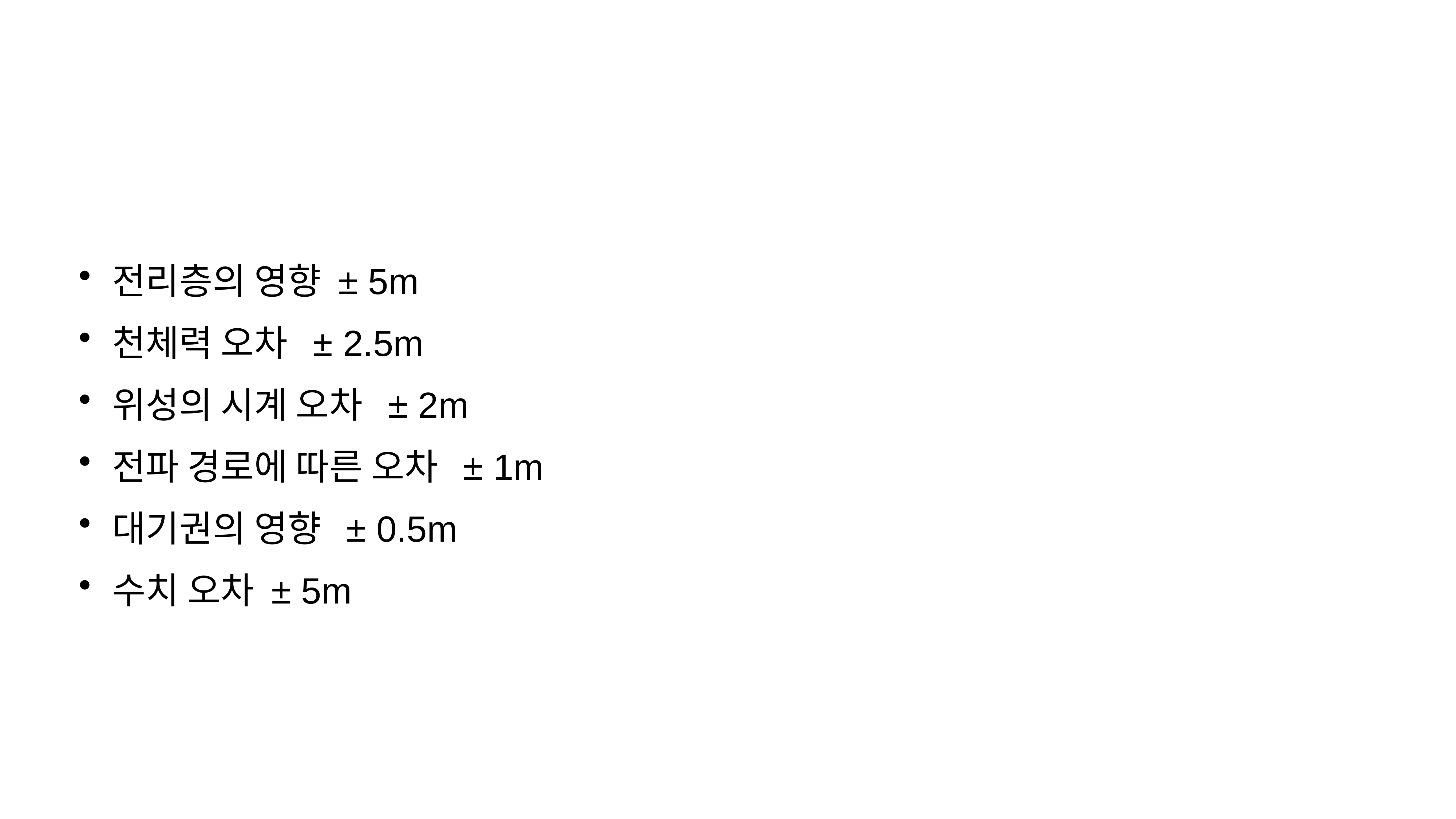

전리층의 영향 ± 5m
천체력 오차  ± 2.5m
위성의 시계 오차  ± 2m
전파 경로에 따른 오차  ± 1m
대기권의 영향  ± 0.5m
수치 오차 ± 5m